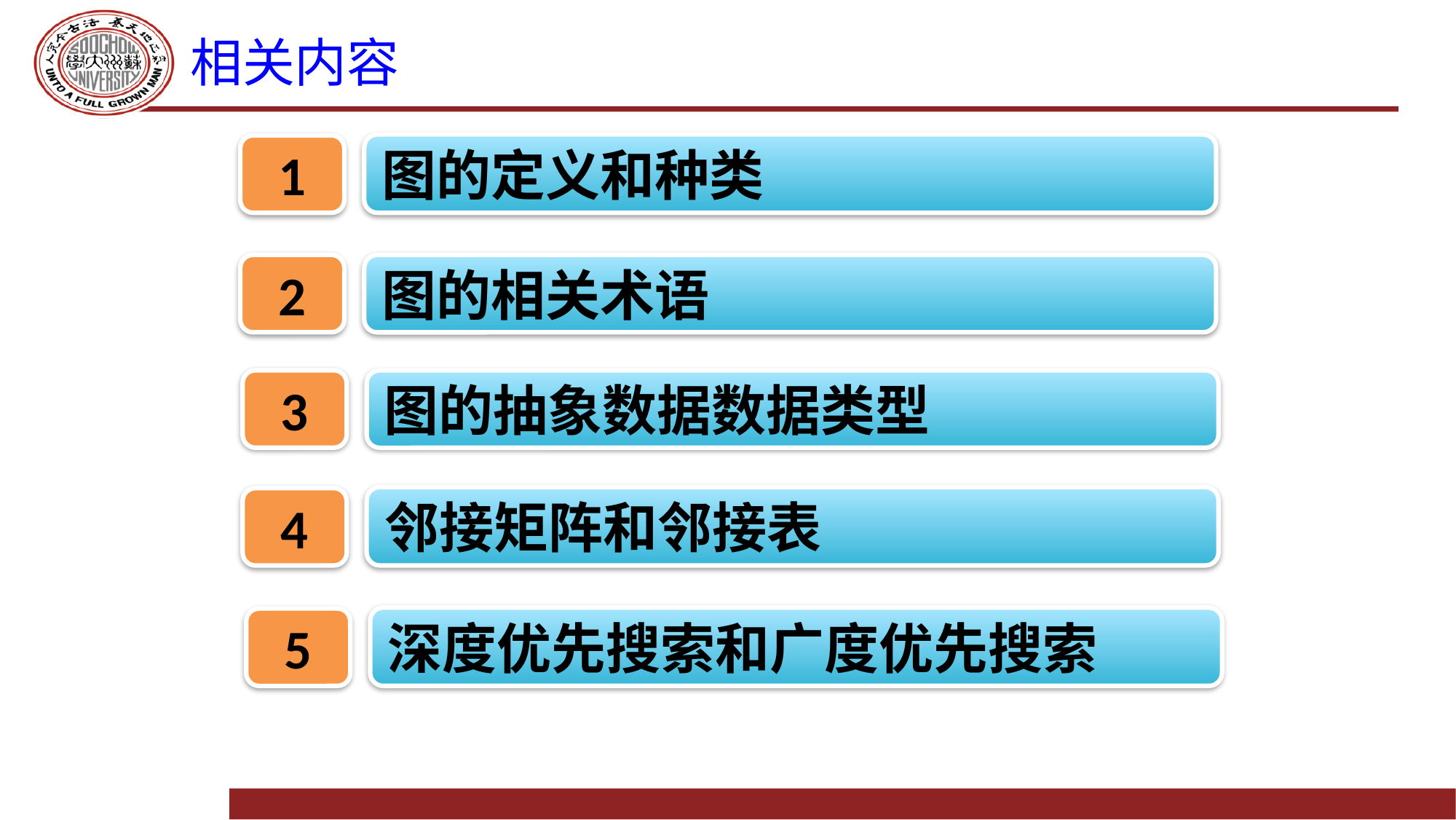

# 相关内容
图的定义和种类
1
2
图的相关术语
3
图的抽象数据数据类型
邻接矩阵和邻接表
4
深度优先搜索和广度优先搜索
5